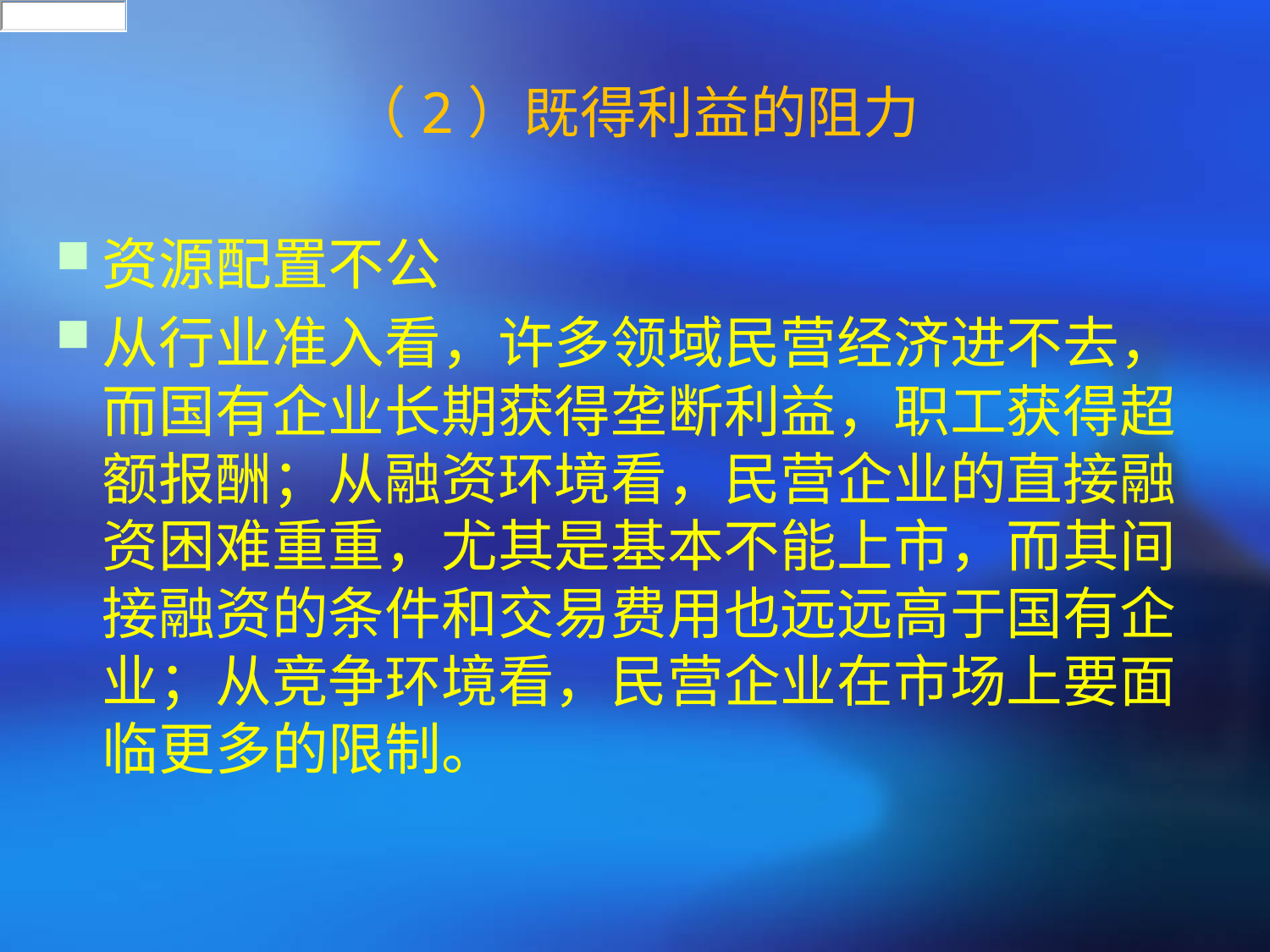

# （2）既得利益的阻力
资源配置不公
从行业准入看，许多领域民营经济进不去，而国有企业长期获得垄断利益，职工获得超额报酬；从融资环境看，民营企业的直接融资困难重重，尤其是基本不能上市，而其间接融资的条件和交易费用也远远高于国有企业；从竞争环境看，民营企业在市场上要面临更多的限制。